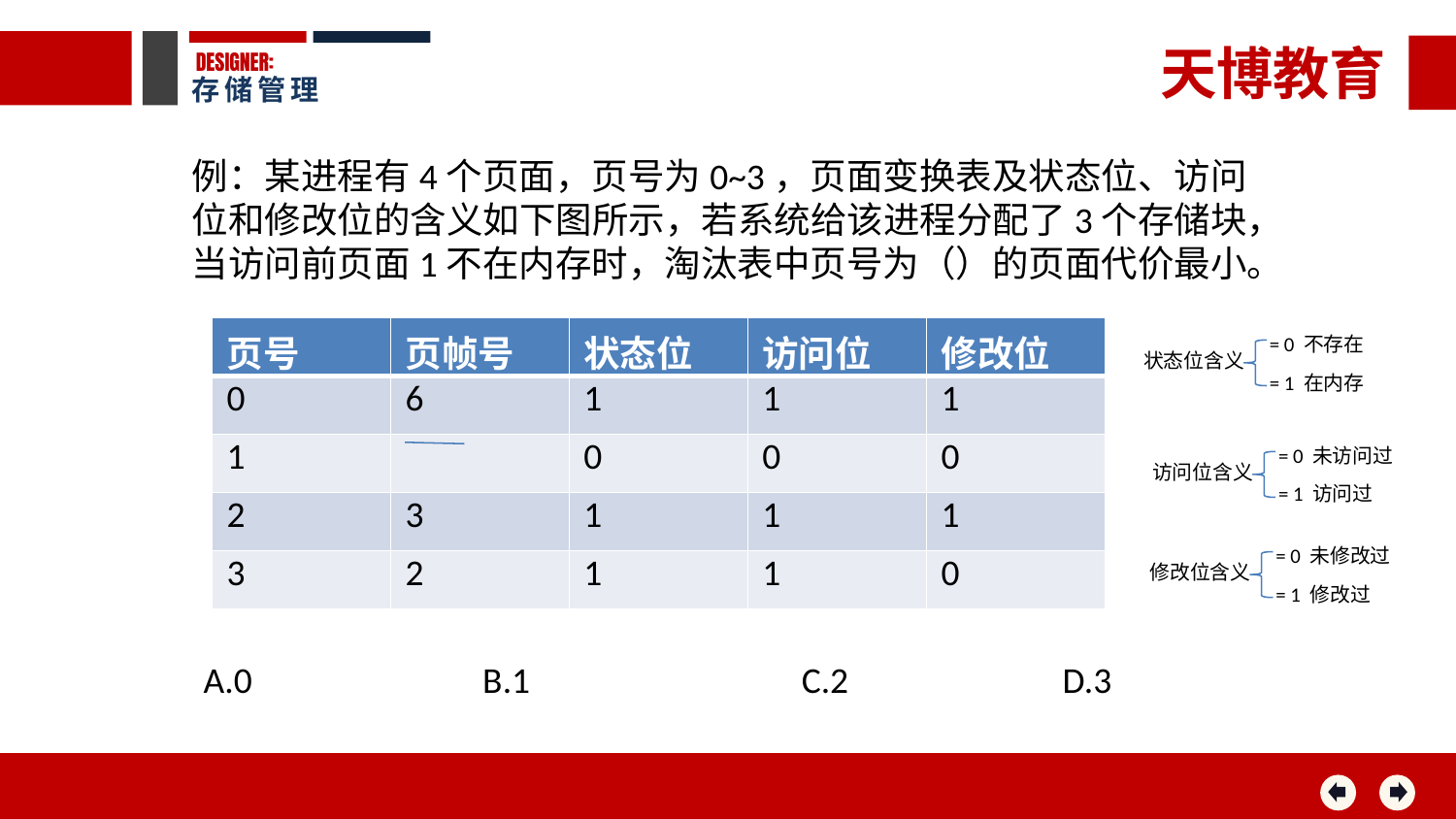

天博教育
DESIGNER:
存储管理
例：某进程有4个页面，页号为0~3，页面变换表及状态位、访问位和修改位的含义如下图所示，若系统给该进程分配了3个存储块，当访问前页面1不在内存时，淘汰表中页号为（）的页面代价最小。
| 页号 | 页帧号 | 状态位 | 访问位 | 修改位 |
| --- | --- | --- | --- | --- |
| 0 | 6 | 1 | 1 | 1 |
| 1 |  | 0 | 0 | 0 |
| 2 | 3 | 1 | 1 | 1 |
| 3 | 2 | 1 | 1 | 0 |
= 0 不存在

状态位含义
= 1 在内存
= 0 未访问过

访问位含义
= 1 访问过
= 0 未修改过

修改位含义
= 1 修改过
A.0                            B.1                                 C.2                          D.3